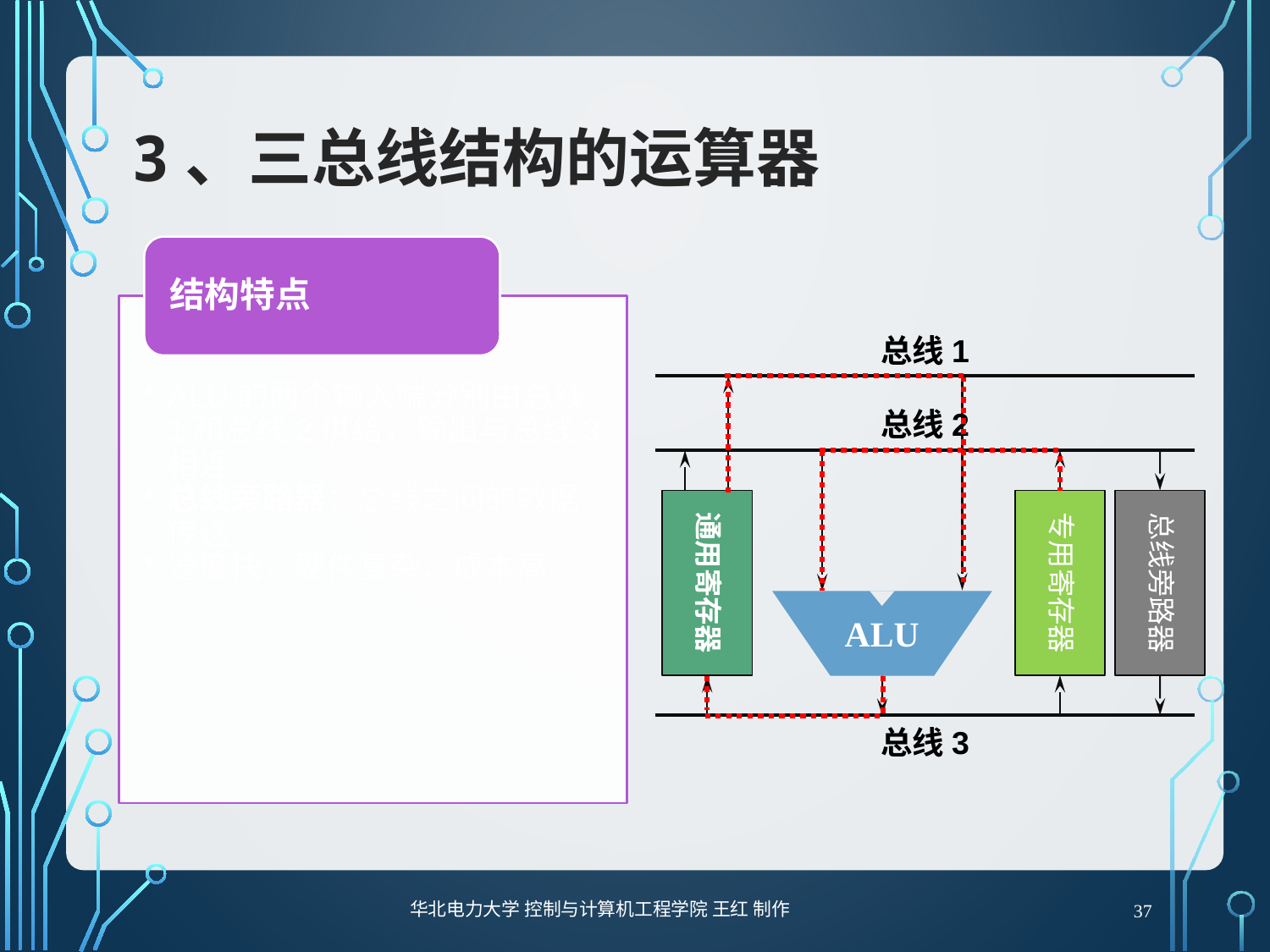

# 3、三总线结构的运算器
ALU的两个输入端分别由总线1和总线2供给，输出与总线3相连。
总线旁路器：总线之间的数据传送
速度快，硬件复杂，成本高。
结构特点
总线1
总线2
通用寄存器
专用寄存器
总线旁路器

ALU
总线3
37
华北电力大学 控制与计算机工程学院 王红 制作